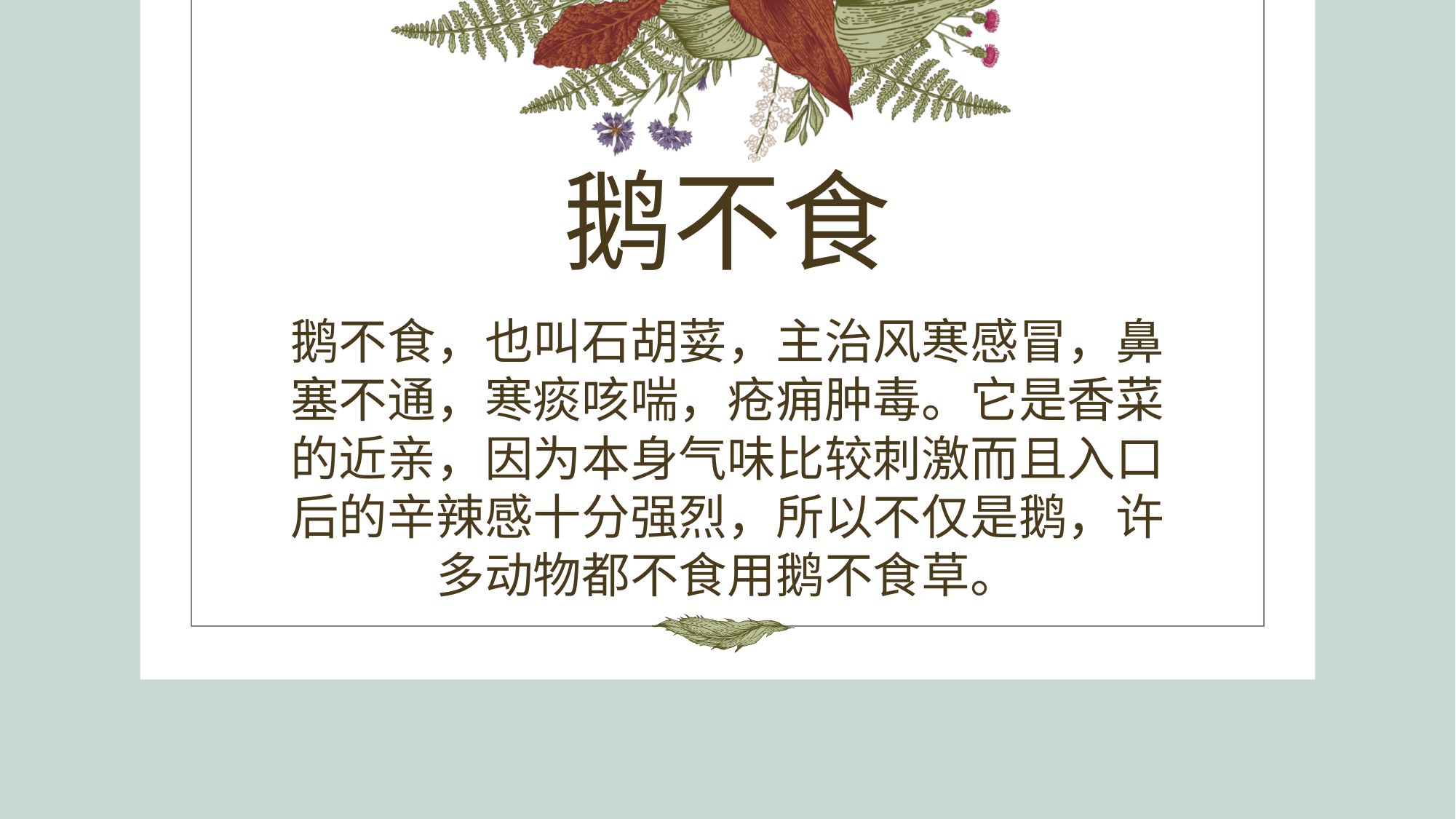

# 鹅不食
鹅不食，也叫石胡荽，主治风寒感冒，鼻塞不通，寒痰咳喘，疮痈肿毒。它是香菜的近亲，因为本身气味比较刺激而且入口后的辛辣感十分强烈，所以不仅是鹅，许多动物都不食用鹅不食草。